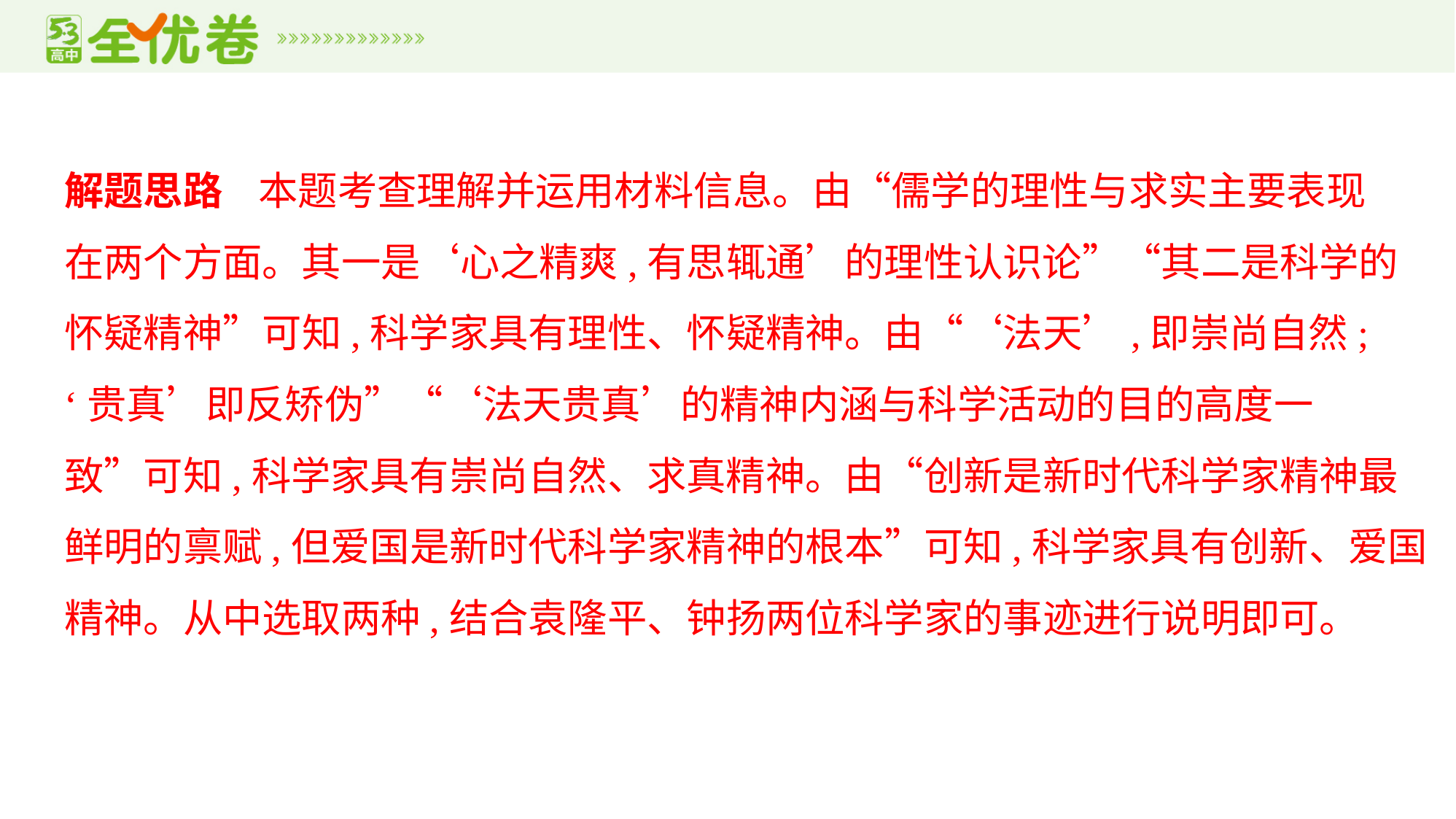

解题思路    本题考查理解并运用材料信息。由“儒学的理性与求实主要表现
在两个方面。其一是‘心之精爽,有思辄通’的理性认识论”“其二是科学的
怀疑精神”可知,科学家具有理性、怀疑精神。由“‘法天’,即崇尚自然;
‘贵真’即反矫伪”“‘法天贵真’的精神内涵与科学活动的目的高度一
致”可知,科学家具有崇尚自然、求真精神。由“创新是新时代科学家精神最
鲜明的禀赋,但爱国是新时代科学家精神的根本”可知,科学家具有创新、爱国
精神。从中选取两种,结合袁隆平、钟扬两位科学家的事迹进行说明即可。